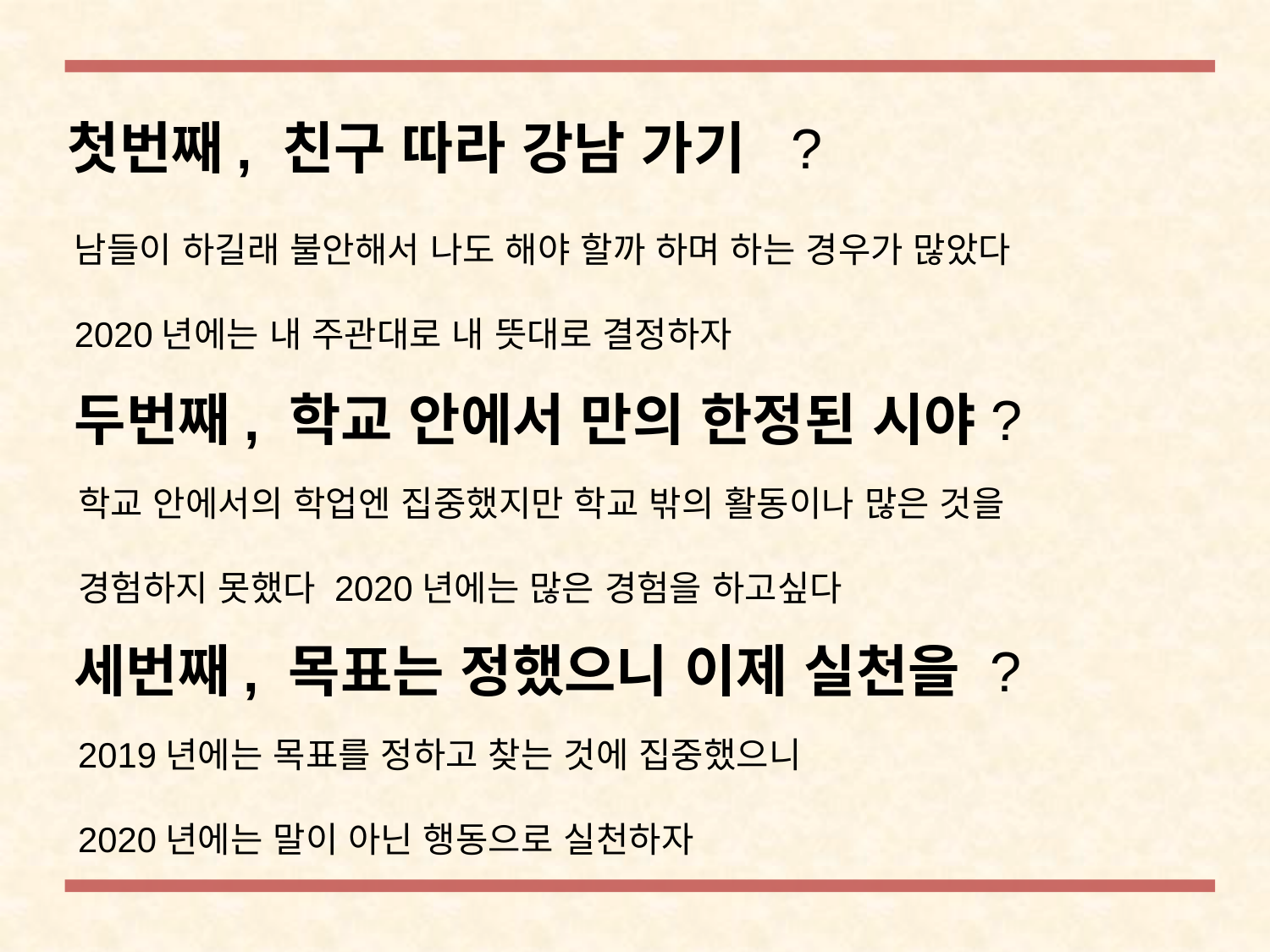

첫번째, 친구 따라 강남 가기  ?
남들이 하길래 불안해서 나도 해야 할까 하며 하는 경우가 많았다

2020년에는 내 주관대로 내 뜻대로 결정하자
두번째, 학교 안에서 만의 한정된 시야?
학교 안에서의 학업엔 집중했지만 학교 밖의 활동이나 많은 것을

경험하지 못했다 2020년에는 많은 경험을 하고싶다
세번째, 목표는 정했으니 이제 실천을 ?
2019년에는 목표를 정하고 찾는 것에 집중했으니

2020년에는 말이 아닌 행동으로 실천하자